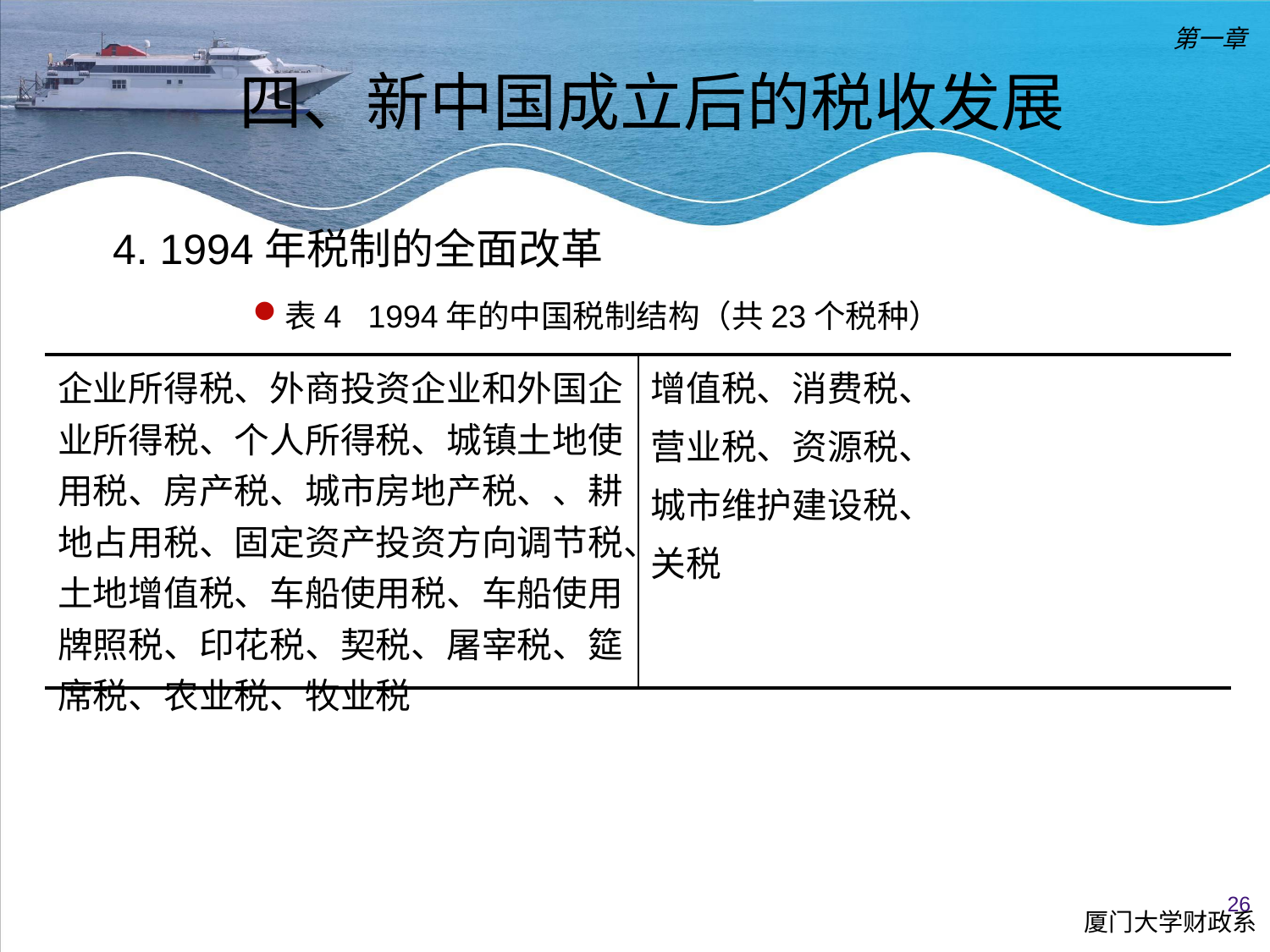

第一章
四、新中国成立后的税收发展
4. 1994年税制的全面改革
表4   1994年的中国税制结构（共23个税种）
| 企业所得税、外商投资企业和外国企业所得税、个人所得税、城镇土地使用税、房产税、城市房地产税、、耕地占用税、固定资产投资方向调节税、土地增值税、车船使用税、车船使用牌照税、印花税、契税、屠宰税、筵席税、农业税、牧业税 | 增值税、消费税、 营业税、资源税、 城市维护建设税、 关税 |
| --- | --- |
26
厦门大学财政系